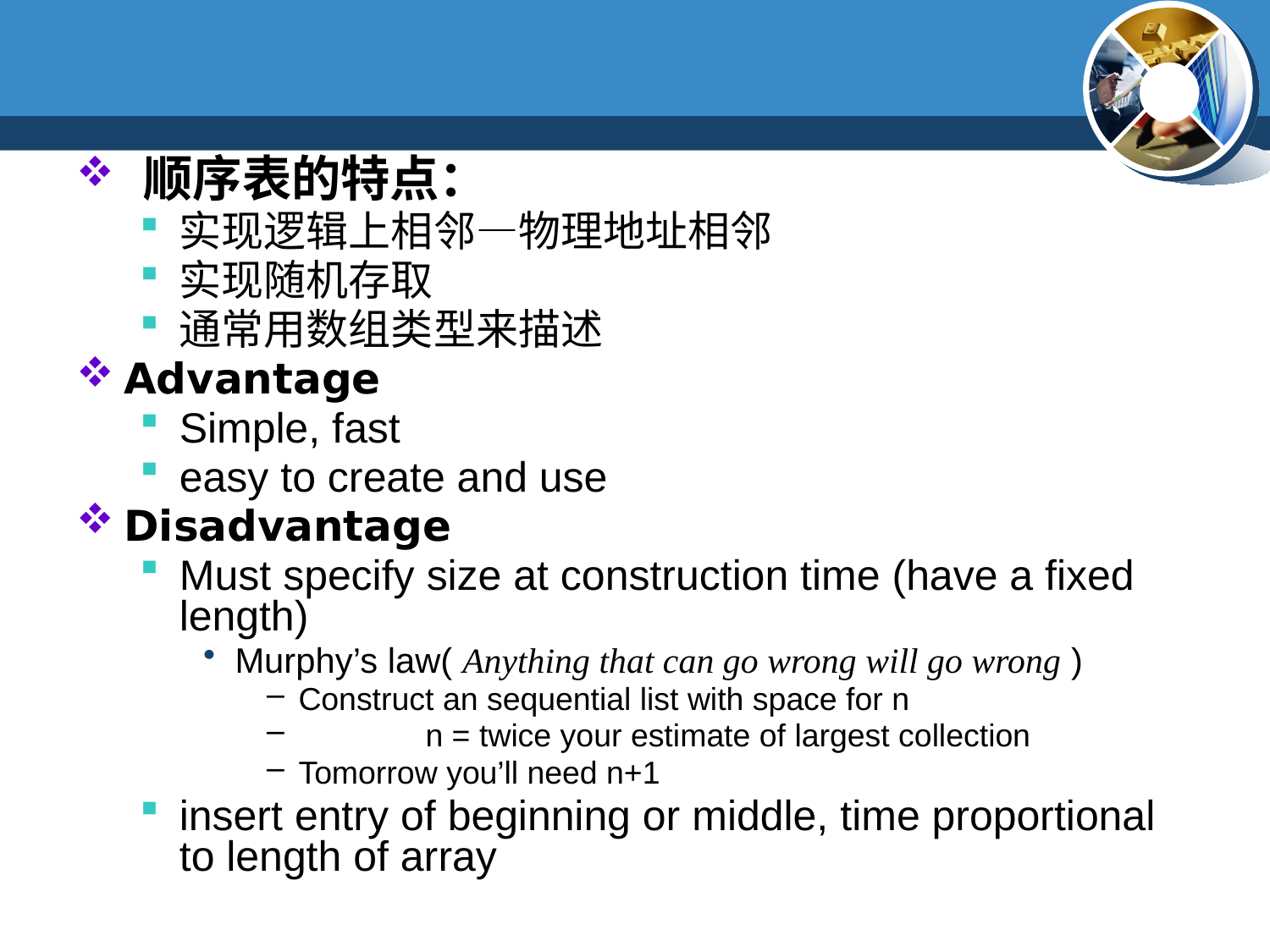

#
 顺序表的特点：
实现逻辑上相邻—物理地址相邻
实现随机存取
通常用数组类型来描述
Advantage
Simple, fast
easy to create and use
Disadvantage
Must specify size at construction time (have a fixed length)
Murphy’s law( Anything that can go wrong will go wrong )
Construct an sequential list with space for n
	n = twice your estimate of largest collection
Tomorrow you’ll need n+1
insert entry of beginning or middle, time proportional to length of array